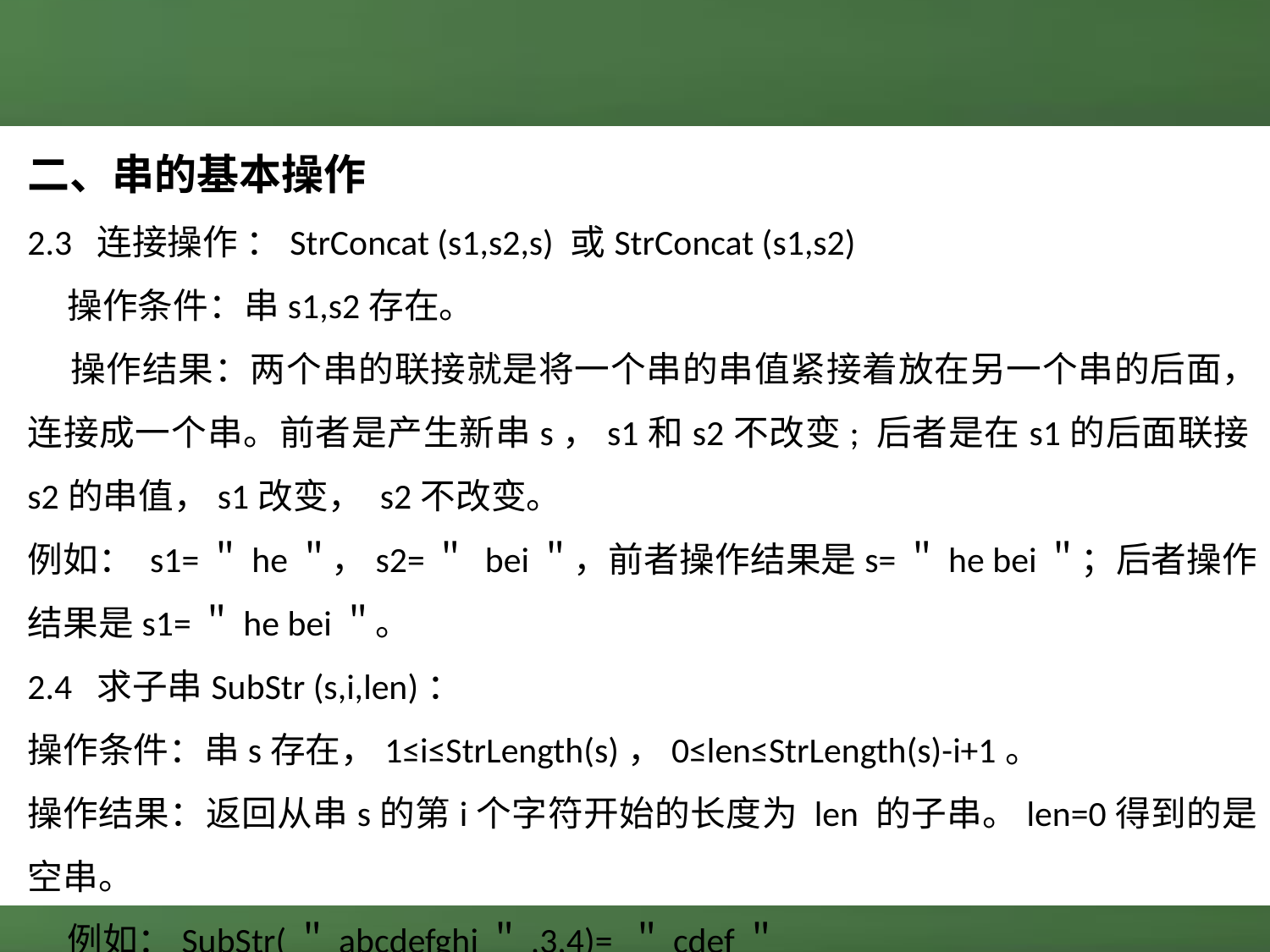

二、串的基本操作
2.3  连接操作 ：StrConcat (s1,s2,s) 或StrConcat (s1,s2)
    操作条件：串s1,s2存在。
    操作结果：两个串的联接就是将一个串的串值紧接着放在另一个串的后面，连接成一个串。前者是产生新串s，s1和s2不改变; 后者是在s1的后面联接s2的串值，s1改变， s2不改变。
例如： s1=＂he＂，s2=＂ bei＂，前者操作结果是s=＂he bei＂；后者操作结果是s1=＂he bei＂。
2.4  求子串SubStr (s,i,len)：
操作条件：串s存在，1≤i≤StrLength(s)，0≤len≤StrLength(s)-i+1。
操作结果：返回从串s的第i个字符开始的长度为 len 的子串。len=0得到的是空串。
    例如：SubStr(＂abcdefghi＂,3,4)= ＂cdef＂